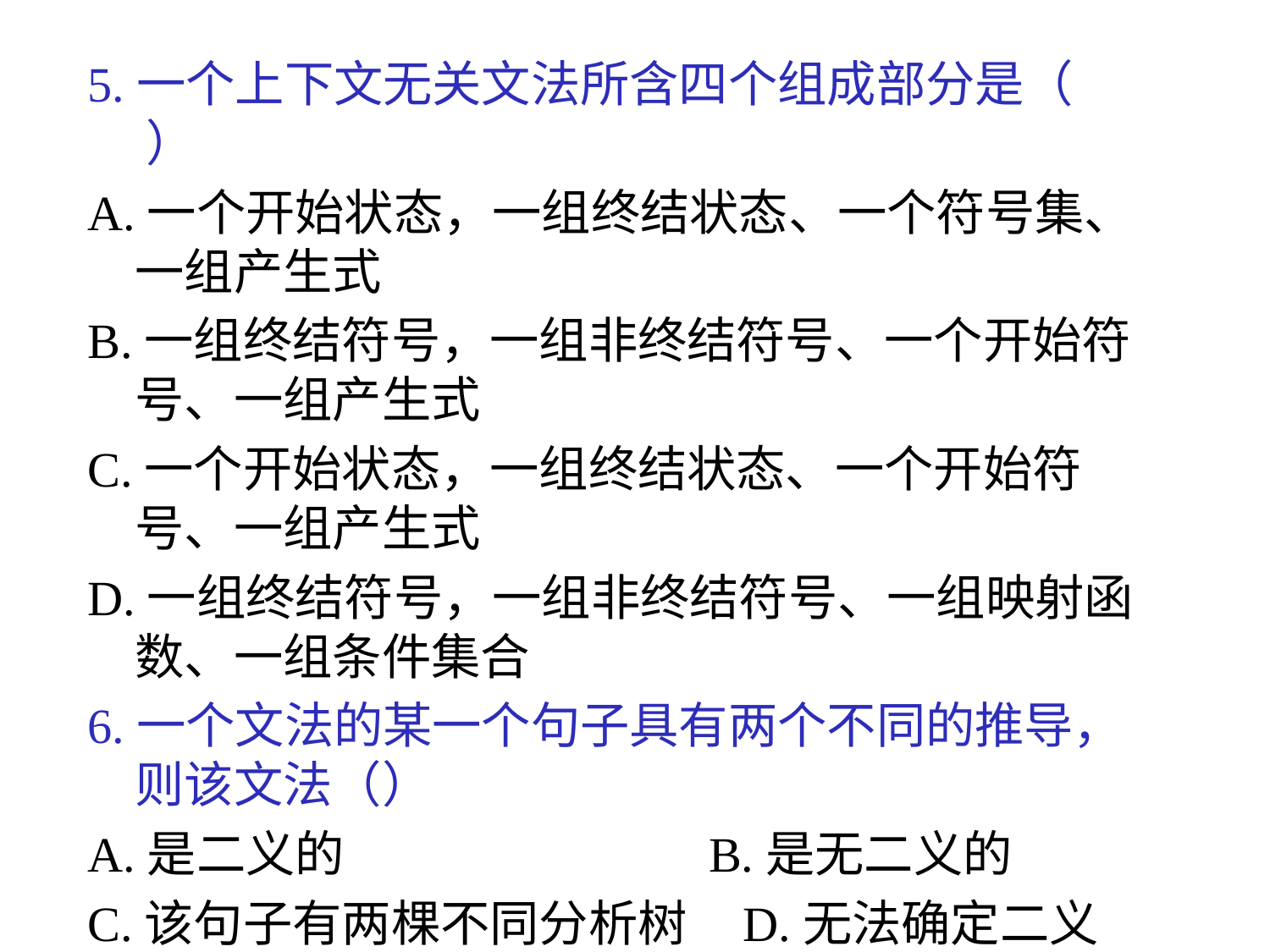

5.一个上下文无关文法所含四个组成部分是（  ）
A.一个开始状态，一组终结状态、一个符号集、一组产生式
B.一组终结符号，一组非终结符号、一个开始符号、一组产生式
C.一个开始状态，一组终结状态、一个开始符号、一组产生式
D.一组终结符号，一组非终结符号、一组映射函数、一组条件集合
6.一个文法的某一个句子具有两个不同的推导，则该文法（）
A.是二义的                                B.是无二义的
C.该句子有两棵不同分析树    D.无法确定二义性